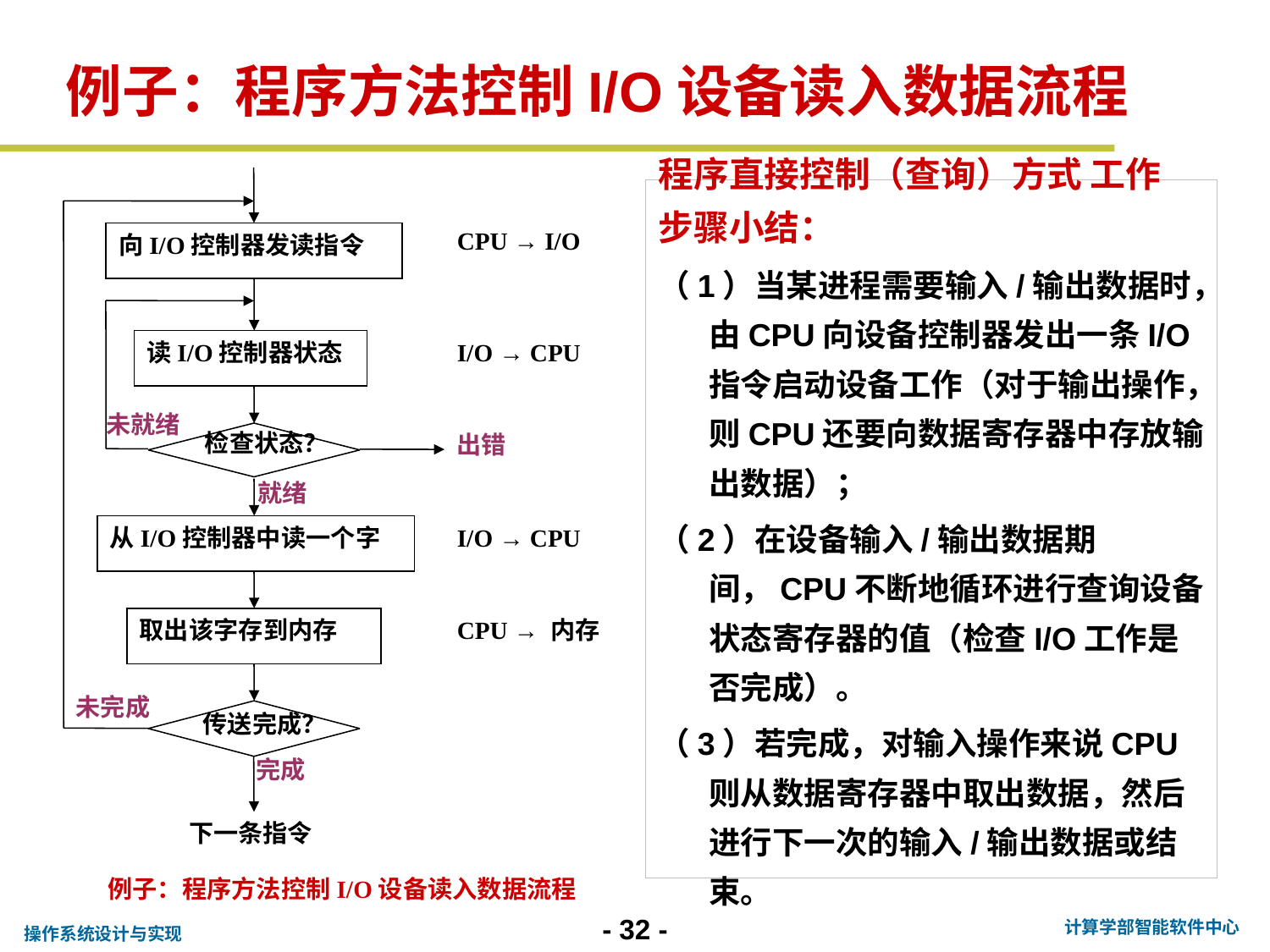

# 例子：程序方法控制I/O设备读入数据流程

程序直接控制（查询）方式 工作
步骤小结：
（1）当某进程需要输入/输出数据时，由CPU向设备控制器发出一条I/O指令启动设备工作（对于输出操作，则CPU还要向数据寄存器中存放输出数据）；
（2）在设备输入/输出数据期间，CPU不断地循环进行查询设备状态寄存器的值（检查I/O工作是否完成）。
（3）若完成，对输入操作来说CPU则从数据寄存器中取出数据，然后进行下一次的输入/输出数据或结束。

CPU → I/O

向I/O控制器发读指令

读I/O控制器状态
I/O → CPU

未就绪
检查状态？

出错

就绪

从I/O控制器中读一个字
I/O → CPU

取出该字存到内存
CPU → 内存

未完成

传送完成？

完成

下一条指令

例子：程序方法控制I/O设备读入数据流程